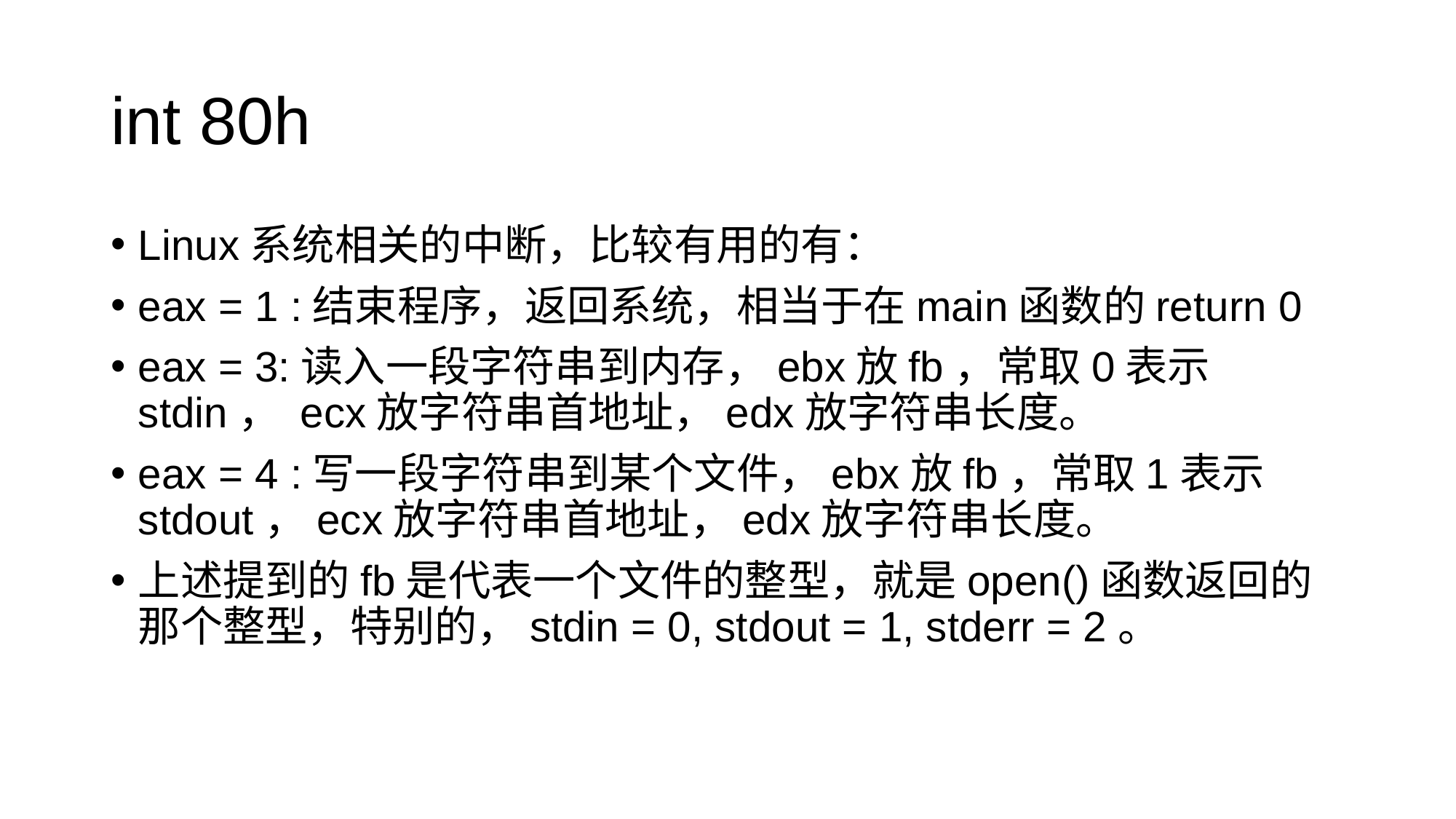

# int 80h
Linux系统相关的中断，比较有用的有：
eax = 1 :结束程序，返回系统，相当于在main函数的return 0
eax = 3:读入一段字符串到内存，ebx放fb，常取0表示stdin， ecx放字符串首地址，edx放字符串长度。
eax = 4 :写一段字符串到某个文件，ebx放fb，常取1表示stdout，ecx放字符串首地址，edx放字符串长度。
上述提到的fb是代表一个文件的整型，就是open()函数返回的那个整型，特别的，stdin = 0, stdout = 1, stderr = 2。